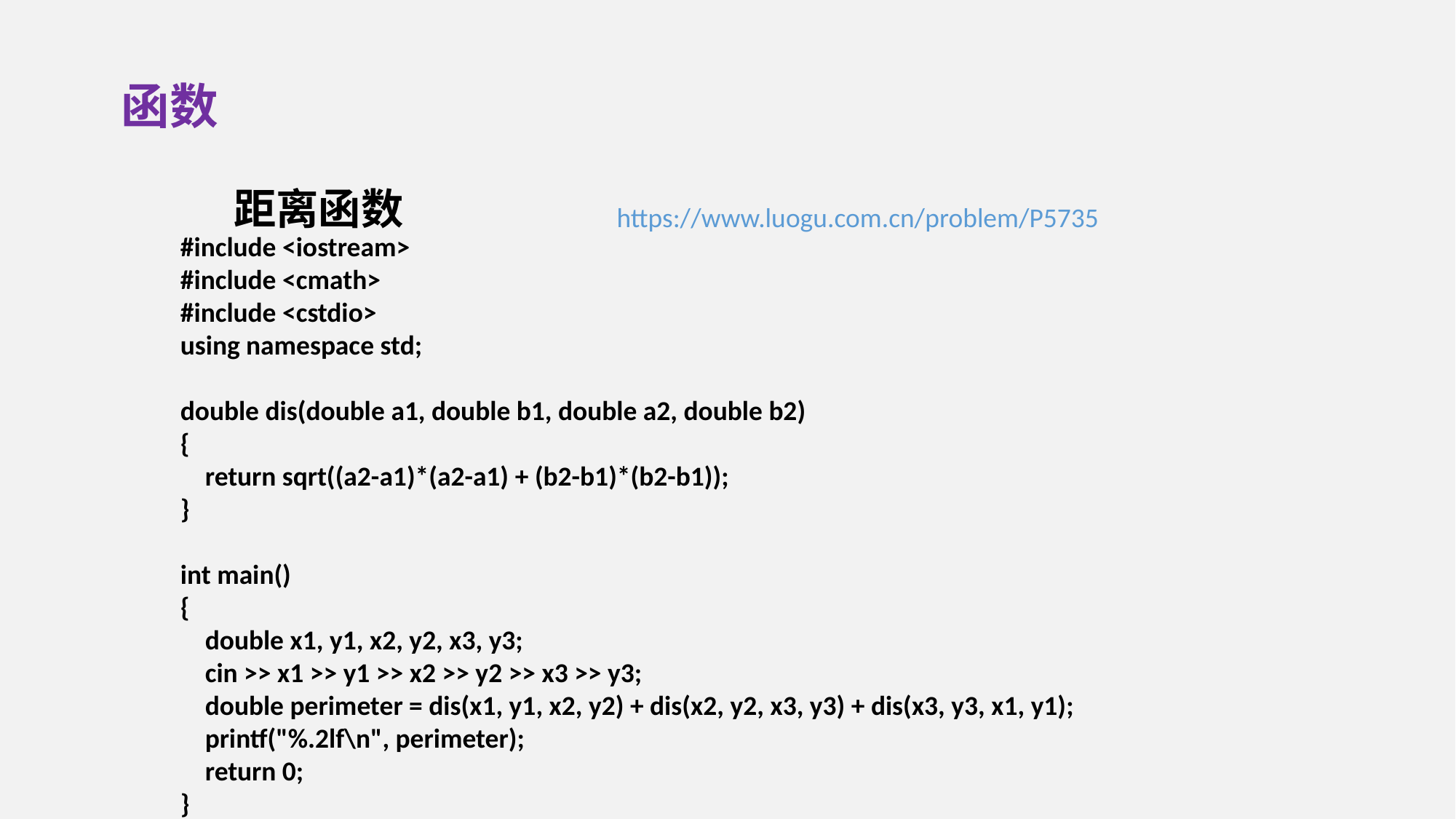

函数
距离函数
https://www.luogu.com.cn/problem/P5735
#include <iostream>
#include <cmath>
#include <cstdio>
using namespace std;

double dis(double a1, double b1, double a2, double b2)
{
    return sqrt((a2-a1)*(a2-a1) + (b2-b1)*(b2-b1));
}

int main()
{
    double x1, y1, x2, y2, x3, y3;
    cin >> x1 >> y1 >> x2 >> y2 >> x3 >> y3;
    double perimeter = dis(x1, y1, x2, y2) + dis(x2, y2, x3, y3) + dis(x3, y3, x1, y1);
    printf("%.2lf\n", perimeter);
    return 0;
}